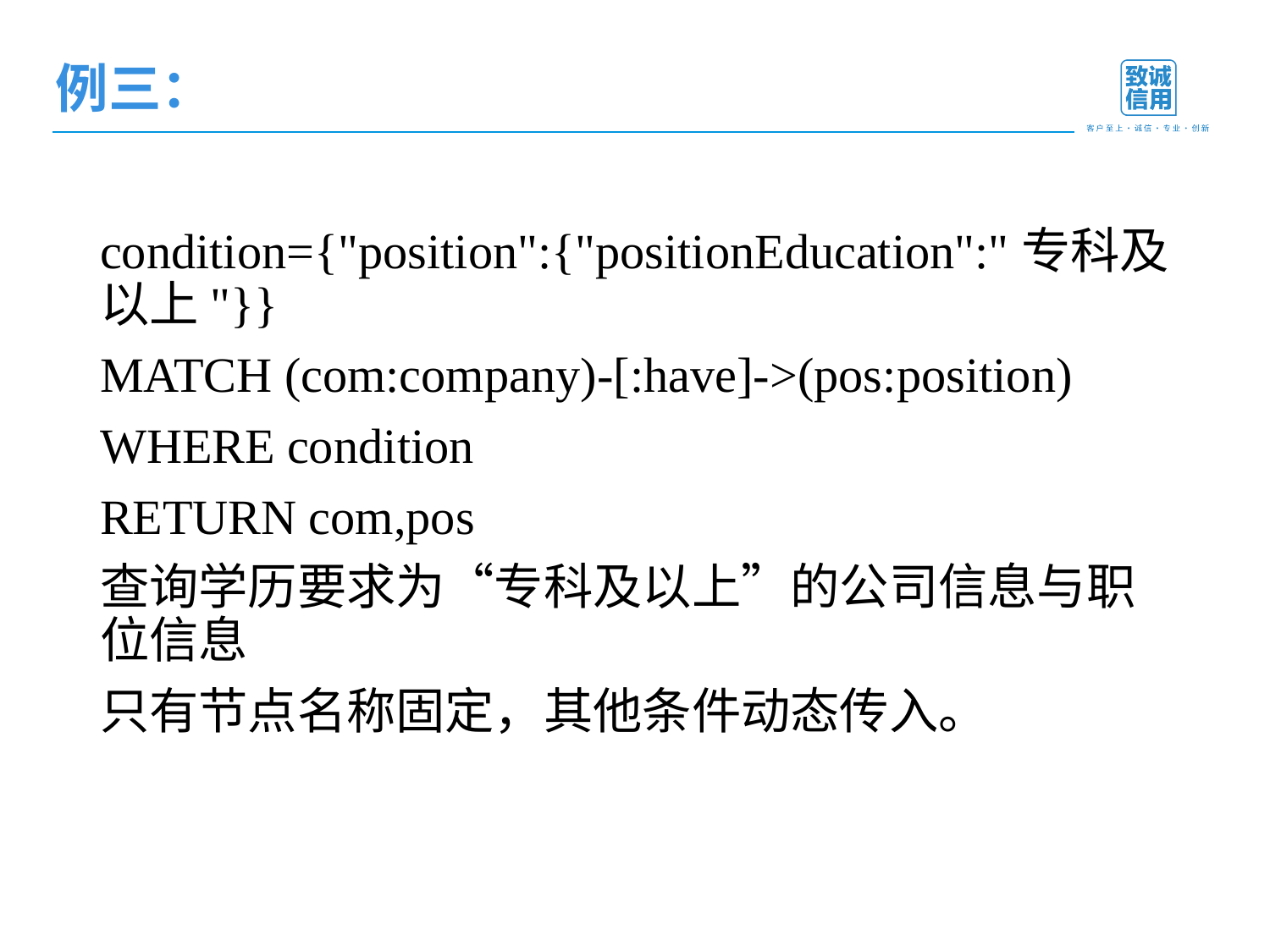

# 例三：
condition={"position":{"positionEducation":"专科及以上"}}
MATCH (com:company)-[:have]->(pos:position)
WHERE condition
RETURN com,pos
查询学历要求为“专科及以上”的公司信息与职位信息
只有节点名称固定，其他条件动态传入。